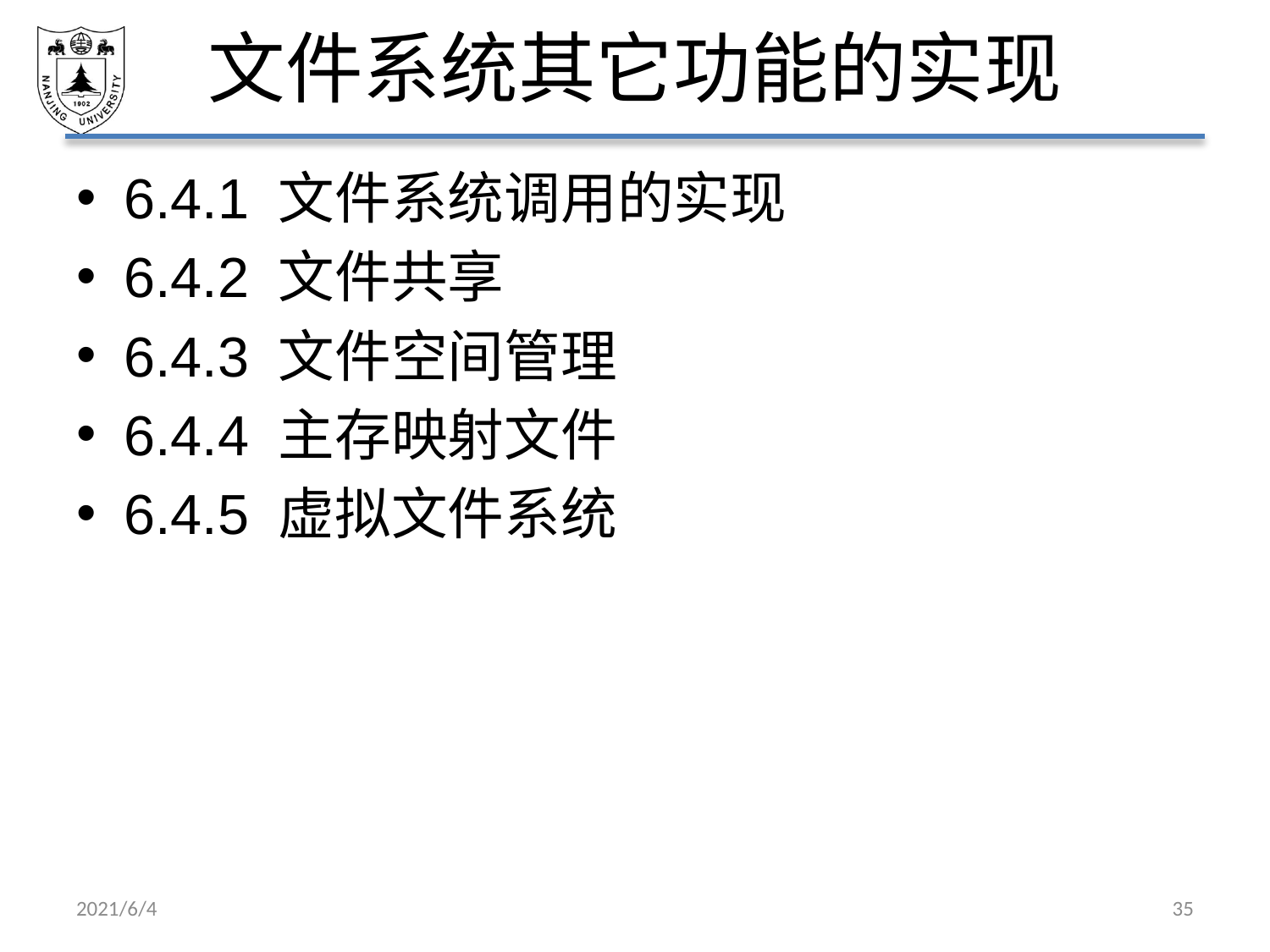

# 文件系统其它功能的实现
6.4.1 文件系统调用的实现
6.4.2 文件共享
6.4.3 文件空间管理
6.4.4 主存映射文件
6.4.5 虚拟文件系统

2021/6/4
35